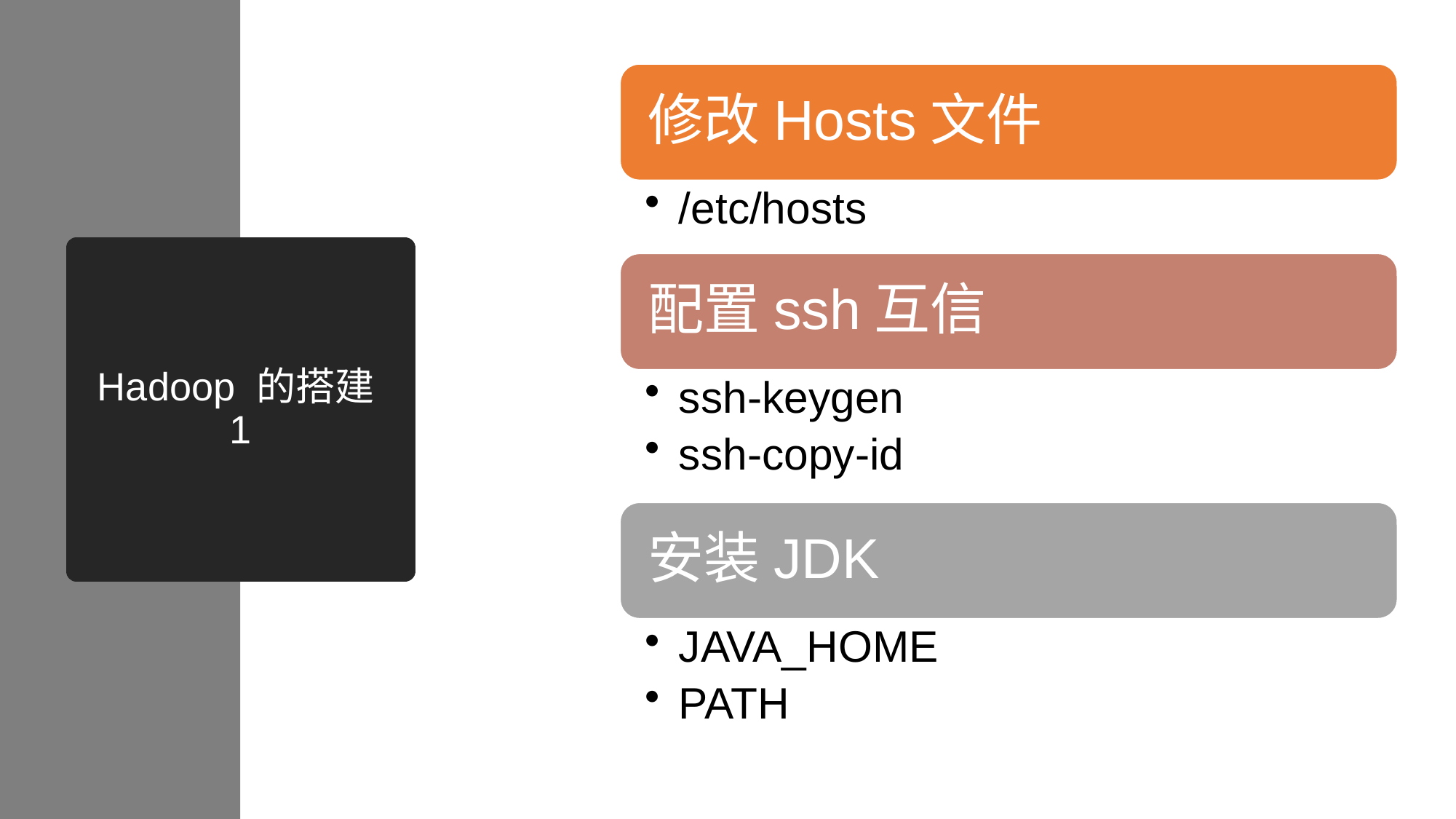

修改Hosts文件
/etc/hosts
配置ssh互信
ssh-keygen
ssh-copy-id
安装JDK
JAVA_HOME
PATH
# Hadoop 的搭建1